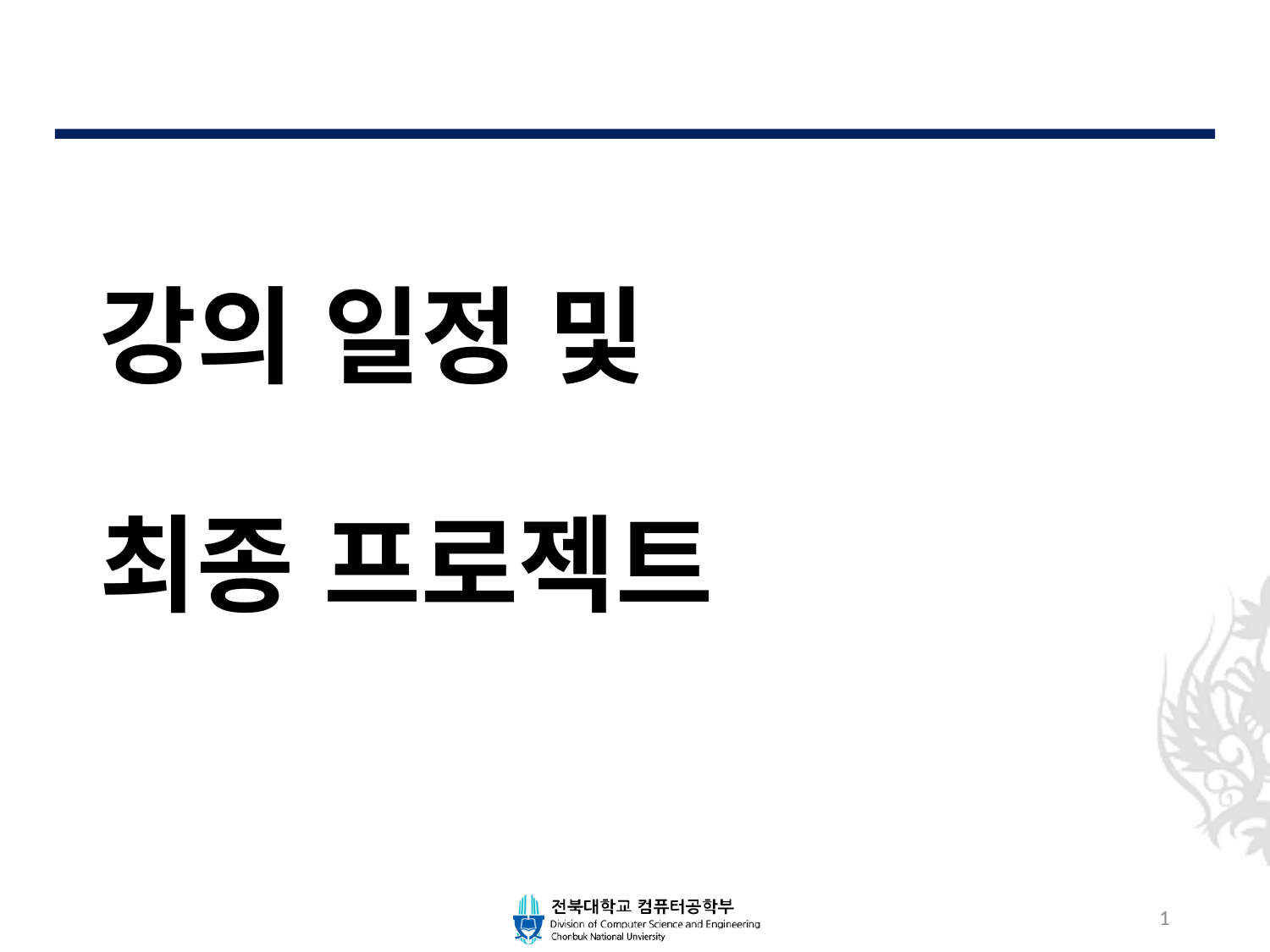

# 강의 일정 및 최종 프로젝트

1